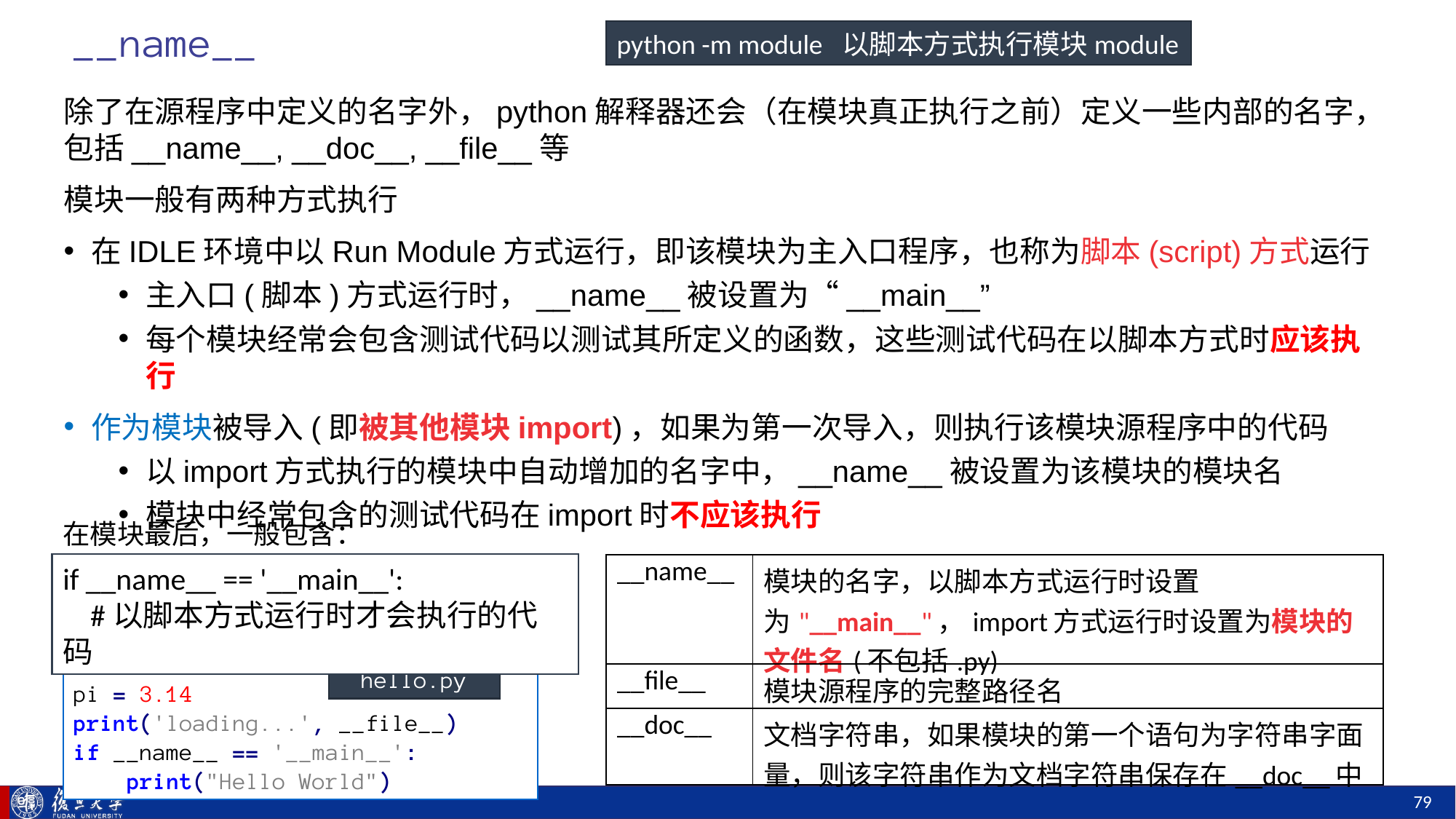

# __name__
python -m module  以脚本方式执行模块module
除了在源程序中定义的名字外，python解释器还会（在模块真正执行之前）定义一些内部的名字，包括__name__, __doc__, __file__等
模块一般有两种方式执行
在IDLE环境中以Run Module方式运行，即该模块为主入口程序，也称为脚本(script)方式运行
主入口(脚本)方式运行时，__name__被设置为“__main__”
每个模块经常会包含测试代码以测试其所定义的函数，这些测试代码在以脚本方式时应该执行
作为模块被导入(即被其他模块import)，如果为第一次导入，则执行该模块源程序中的代码
以import方式执行的模块中自动增加的名字中，__name__被设置为该模块的模块名
模块中经常包含的测试代码在import时不应该执行

在模块最后，一般包含：
if __name__ == '__main__':
    #以脚本方式运行时才会执行的代码
| \_\_name\_\_ | 模块的名字，以脚本方式运行时设置为"\_\_main\_\_"，import方式运行时设置为模块的文件名(不包括.py) |
| --- | --- |
| \_\_file\_\_ | 模块源程序的完整路径名 |
| \_\_doc\_\_ | 文档字符串，如果模块的第一个语句为字符串字面量，则该字符串作为文档字符串保存在\_\_doc\_\_中 |
hello.py
pi = 3.14
print('loading...', __file__)
if __name__ == '__main__':
    print("Hello World")